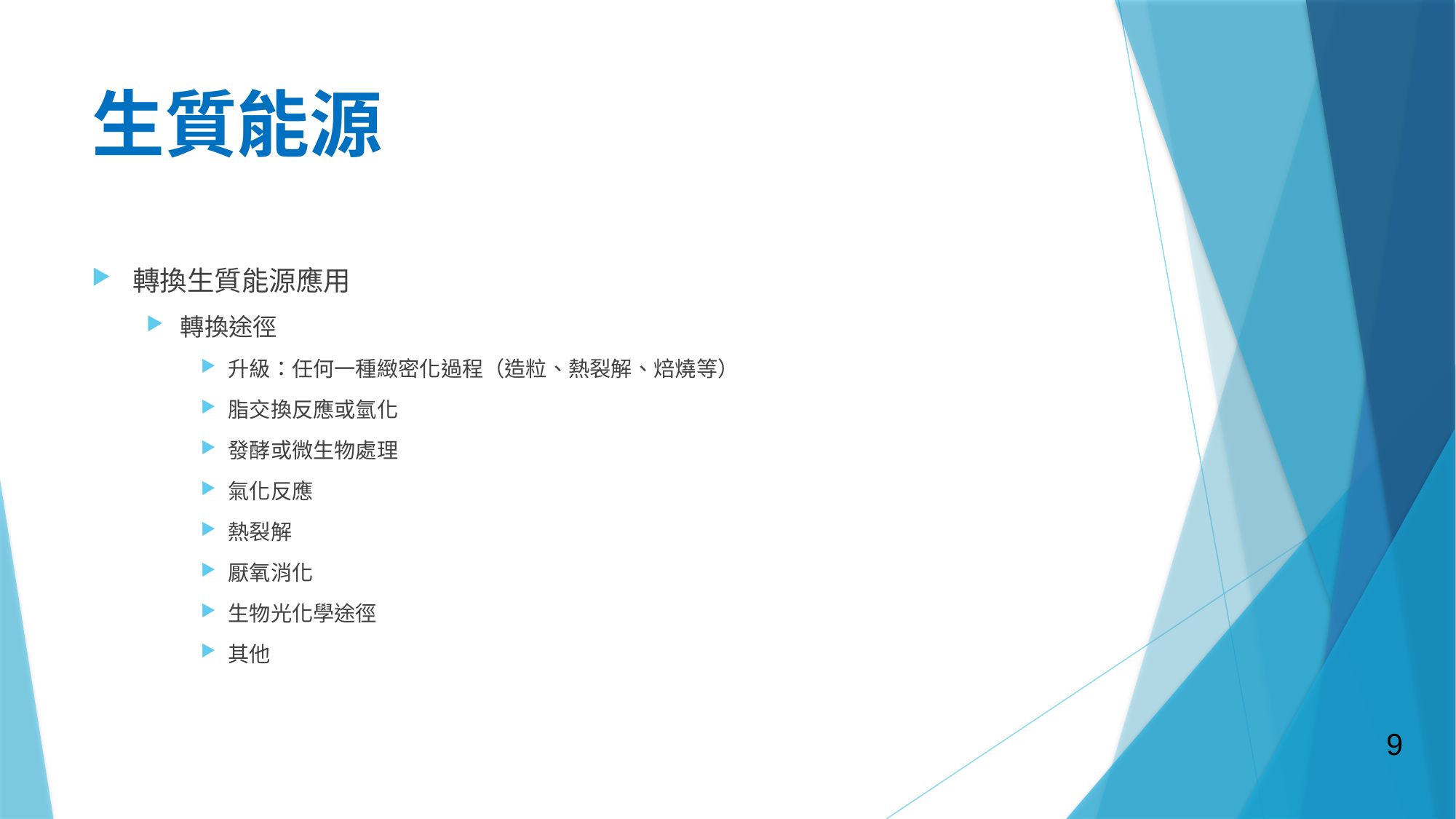

# 生質能源
轉換生質能源應用
轉換途徑
升級：任何一種緻密化過程（造粒、熱裂解、焙燒等）
脂交換反應或氫化
發酵或微生物處理
氣化反應
熱裂解
厭氧消化
生物光化學途徑
其他

9